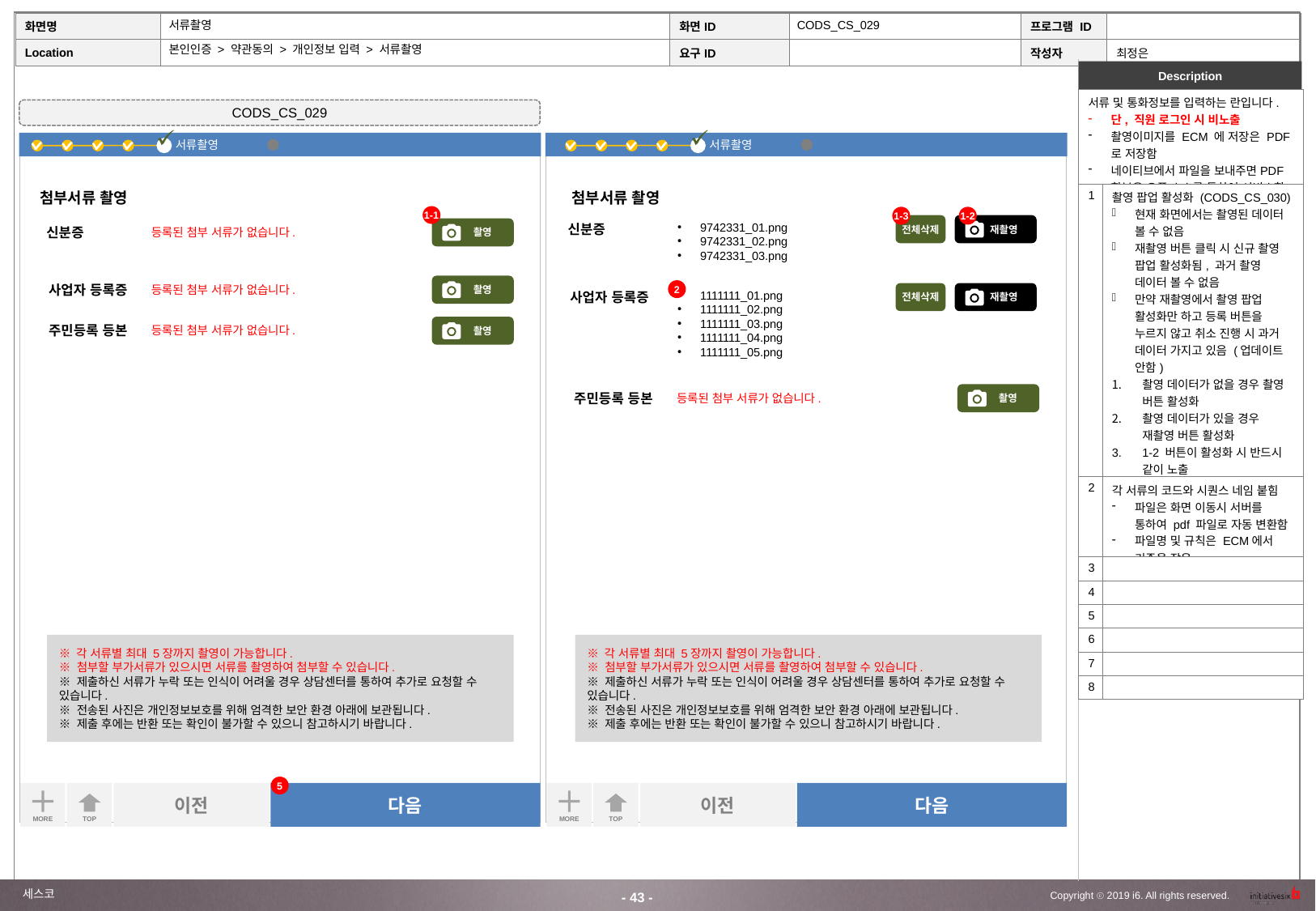

서류촬영
CODS_CS_029

본인인증 > 약관동의 > 개인정보 입력 > 서류촬영

Description
| 서류 및 통화정보를 입력하는 란입니다. 단, 직원 로그인 시 비노출 촬영이미지를 ECM 에 저장은 PDF 로 저장함 네이티브에서 파일을 보내주면PDF 합본은 오픈 소스를 통하여 서비스함 |  |
| --- | --- |
| 1 | 촬영 팝업 활성화 (CODS\_CS\_030) 현재 화면에서는 촬영된 데이터 볼 수 없음 재촬영 버튼 클릭 시 신규 촬영 팝업 활성화됨, 과거 촬영 데이터 볼 수 없음 만약 재촬영에서 촬영 팝업 활성화만 하고 등록 버튼을 누르지 않고 취소 진행 시 과거 데이터 가지고 있음 (업데이트 안함) 촬영 데이터가 없을 경우 촬영 버튼 활성화 촬영 데이터가 있을 경우 재촬영 버튼 활성화 1-2 버튼이 활성화 시 반드시 같이 노출 전체버튼 선택 시 하이브리드에서 데이터 삭제, 1-1 버과 UI 변경 |
| 2 | 각 서류의 코드와 시퀀스 네임 붙힘 파일은 화면 이동시 서버를 통하여 pdf 파일로 자동 변환함 파일명 및 규칙은 ECM에서 기준을 잡음 |
| 3 |  |
| 4 |  |
| 5 |  |
| 6 |  |
| 7 |  |
| 8 |  |
CODS_CS_029

서류촬영
서류촬영

첨부서류 촬영
첨부서류 촬영
1-1
1-3
1-2
9742331_01.png
9742331_02.png
9742331_03.png
신분증
전체삭제
     재촬영
신분증
      촬영

등록된 첨부 서류가 없습니다.

사업자 등록증
      촬영

등록된 첨부 서류가 없습니다.
2
1111111_01.png
1111111_02.png
1111111_03.png
1111111_04.png
1111111_05.png
사업자 등록증
전체삭제
     재촬영

주민등록 등본
      촬영

등록된 첨부 서류가 없습니다.
주민등록 등본
      촬영

등록된 첨부 서류가 없습니다.
※ 각 서류별 최대 5장까지 촬영이 가능합니다.
※ 첨부할 부가서류가 있으시면 서류를 촬영하여 첨부할 수 있습니다.
※ 제출하신 서류가 누락 또는 인식이 어려울 경우 상담센터를 통하여 추가로 요청할 수 있습니다.
※ 전송된 사진은 개인정보보호를 위해 엄격한 보안 환경 아래에 보관됩니다.
※ 제출 후에는 반환 또는 확인이 불가할 수 있으니 참고하시기 바랍니다.
※ 각 서류별 최대 5장까지 촬영이 가능합니다.
※ 첨부할 부가서류가 있으시면 서류를 촬영하여 첨부할 수 있습니다.
※ 제출하신 서류가 누락 또는 인식이 어려울 경우 상담센터를 통하여 추가로 요청할 수 있습니다.
※ 전송된 사진은 개인정보보호를 위해 엄격한 보안 환경 아래에 보관됩니다.
※ 제출 후에는 반환 또는 확인이 불가할 수 있으니 참고하시기 바랍니다.
5

이전
다음

이전
다음

MORE

MORE

TOP

TOP